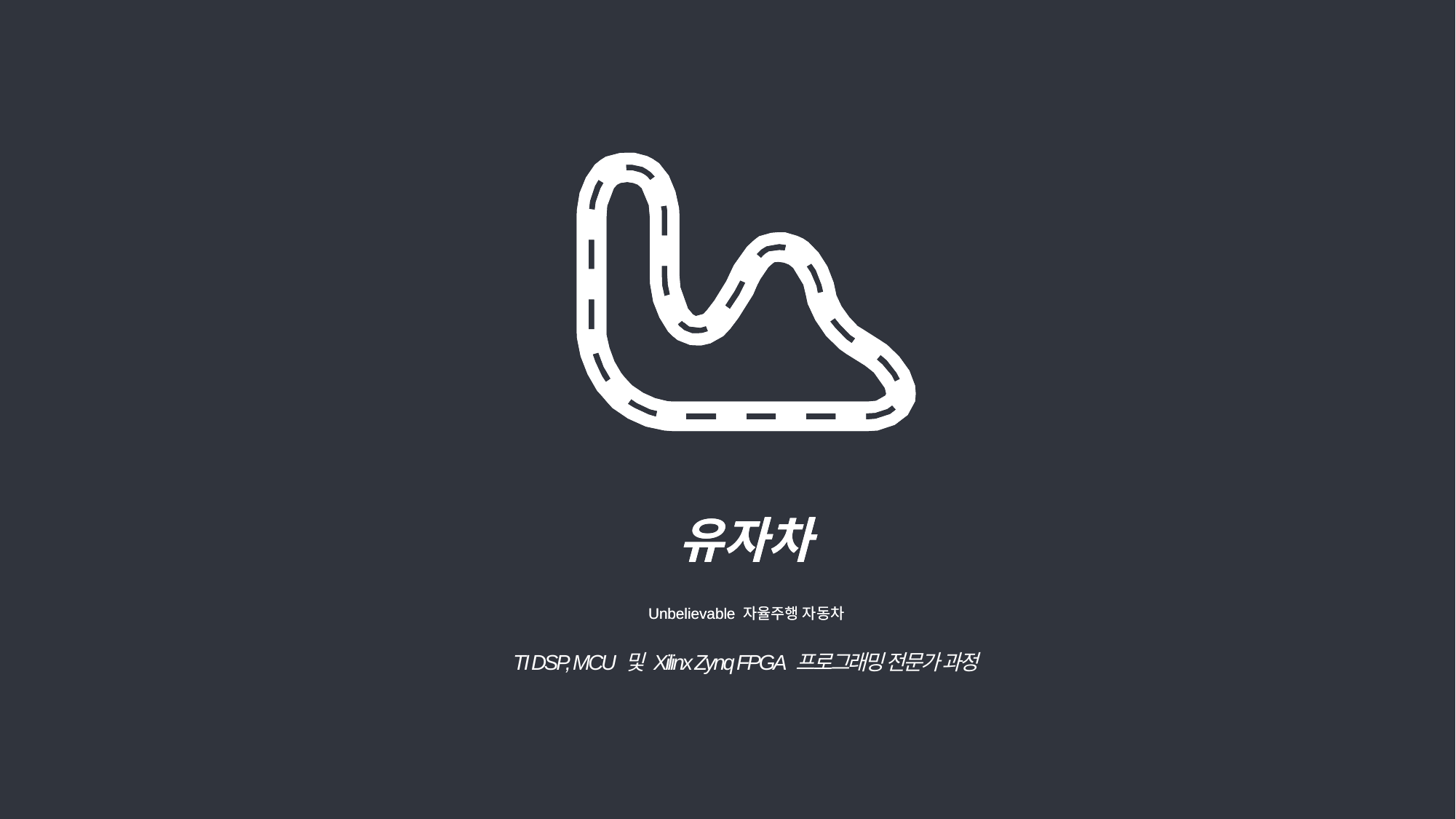

유자차

Unbelievable 자율주행 자동차
TI DSP, MCU 및 Xilinx Zynq FPGA 프로그래밍 전문가 과정